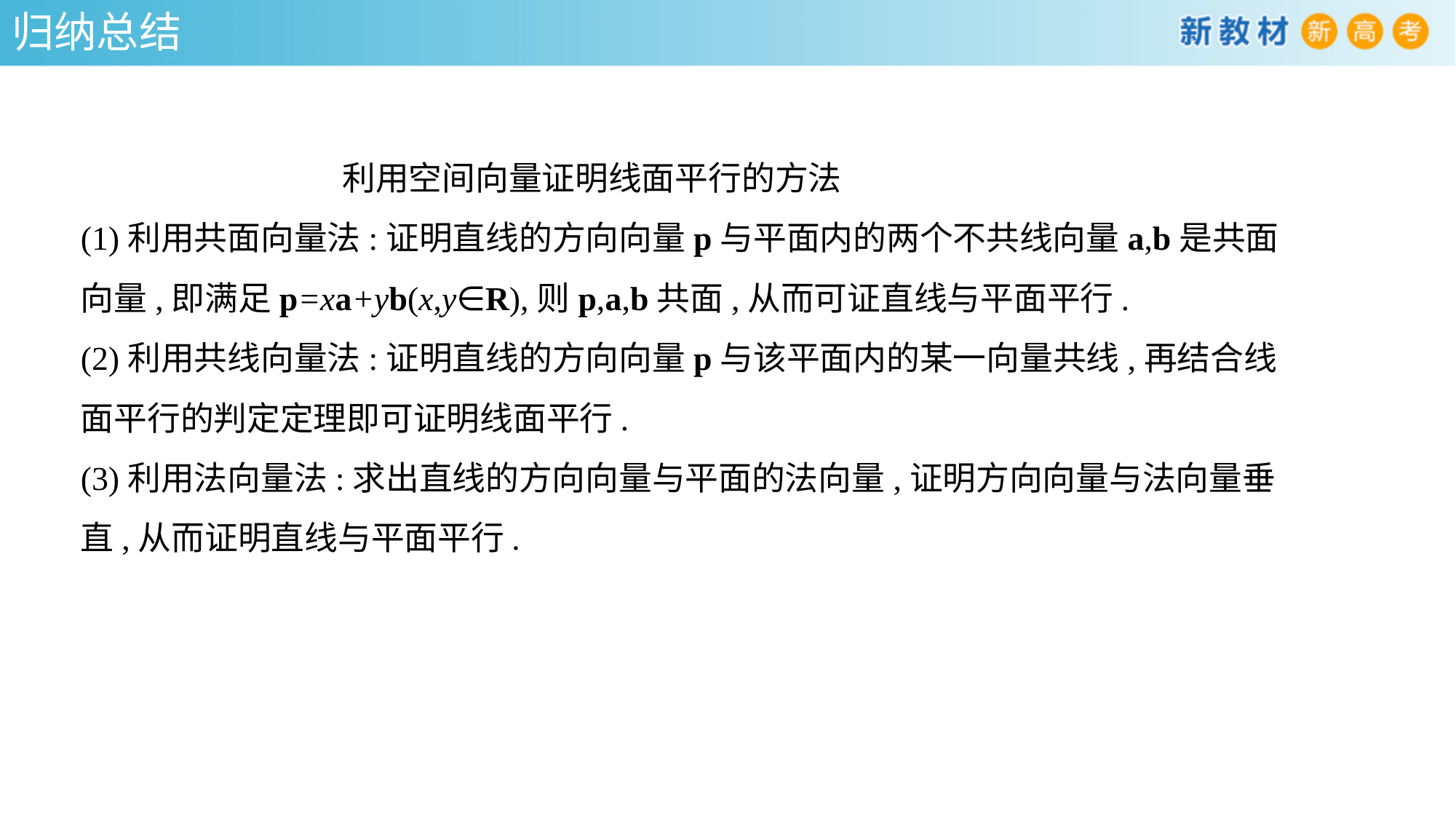

归纳总结
                                  利用空间向量证明线面平行的方法
(1)利用共面向量法:证明直线的方向向量p与平面内的两个不共线向量a,b是共面向量,即满足p=xa+yb(x,y∈R),则p,a,b共面,从而可证直线与平面平行.
(2)利用共线向量法:证明直线的方向向量p与该平面内的某一向量共线,再结合线面平行的判定定理即可证明线面平行.
(3)利用法向量法:求出直线的方向向量与平面的法向量,证明方向向量与法向量垂直,从而证明直线与平面平行.